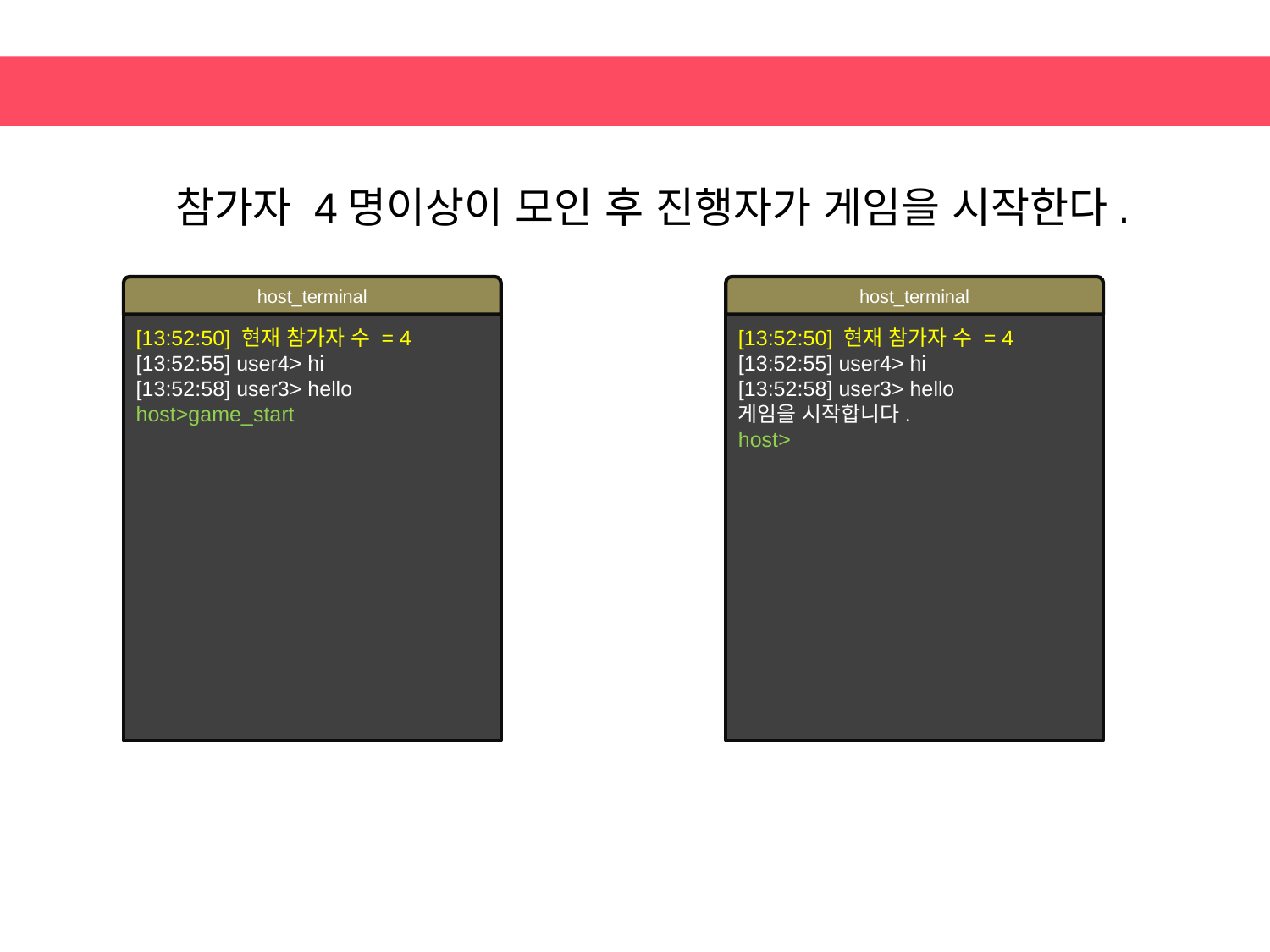

게임 진행 방식
# 참가자 4명이상이 모인 후 진행자가 게임을 시작한다.
host_terminal
host_terminal
[13:52:50] 현재 참가자 수 = 4
[13:52:55] user4> hi
[13:52:58] user3> hello
host>game_start

[13:52:50] 현재 참가자 수 = 4
[13:52:55] user4> hi
[13:52:58] user3> hello
게임을 시작합니다.
host>